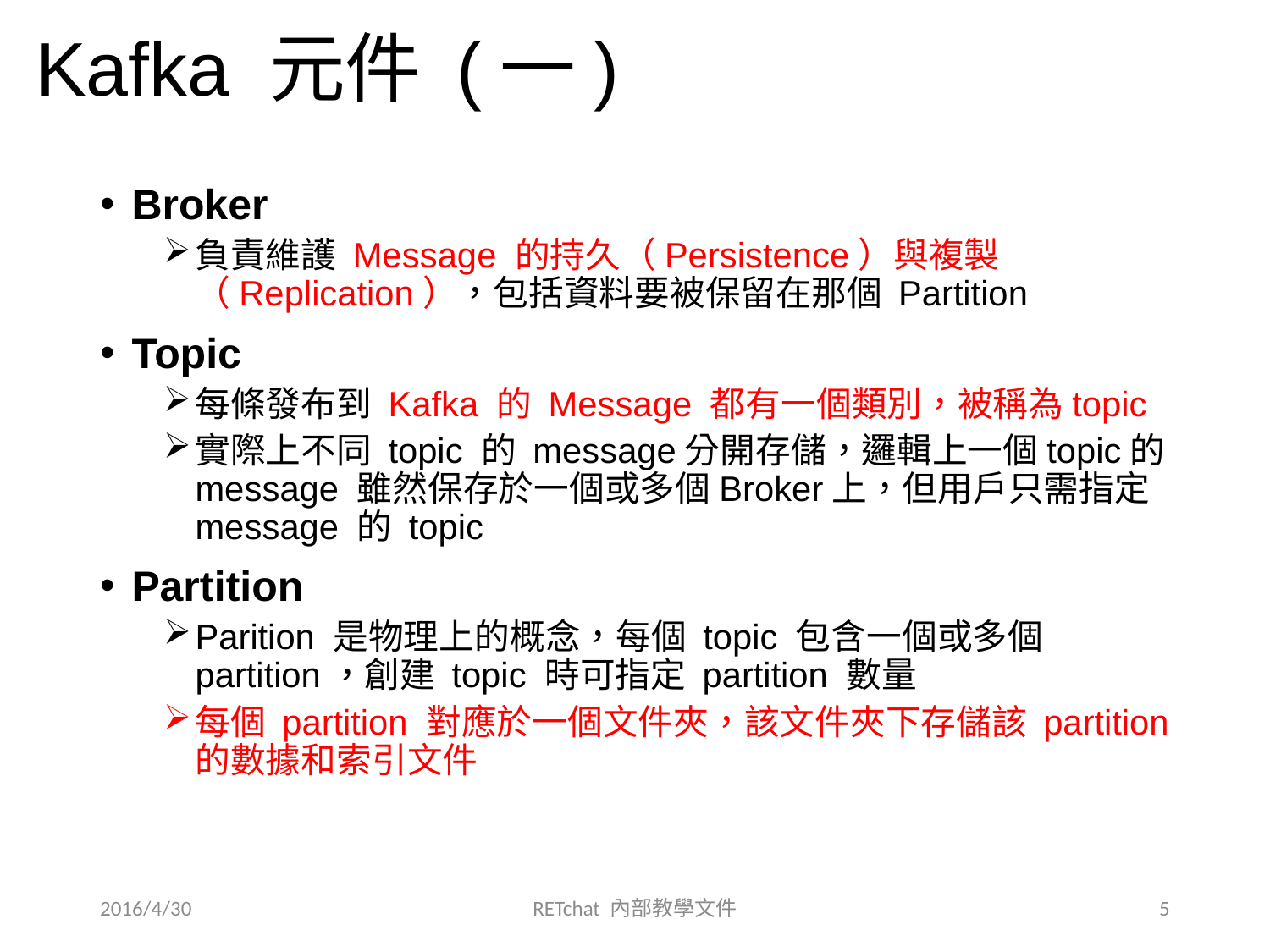

# Kafka 元件 (一)
Broker
負責維護 Message 的持久（Persistence）與複製（Replication），包括資料要被保留在那個 Partition
Topic
每條發布到 Kafka 的 Message 都有一個類別，被稱為topic
實際上不同 topic 的 message分開存儲，邏輯上一個topic的 message 雖然保存於一個或多個Broker上，但用戶只需指定 message 的 topic
Partition
Parition 是物理上的概念，每個 topic 包含一個或多個partition，創建 topic 時可指定 partition 數量
每個 partition 對應於一個文件夾，該文件夾下存儲該 partition的數據和索引文件
2016/4/30
RETchat 內部教學文件
5